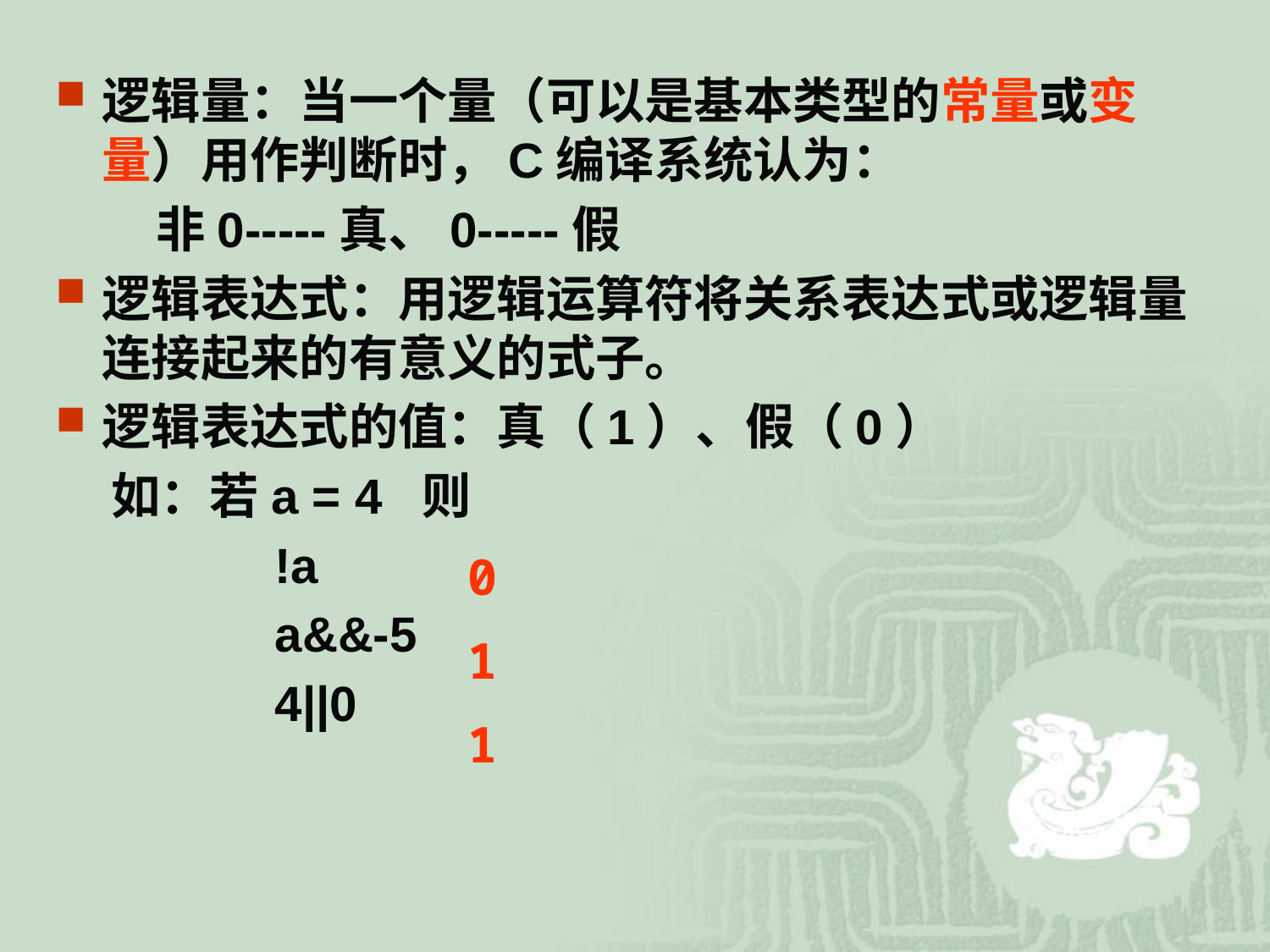

逻辑量：当一个量（可以是基本类型的常量或变量）用作判断时，C编译系统认为：
        非0-----真、0-----假
逻辑表达式：用逻辑运算符将关系表达式或逻辑量连接起来的有意义的式子。
逻辑表达式的值：真（1）、假（0）
    如：若a = 4  则
                !a
                a&&-5
                4||0
0
1
1